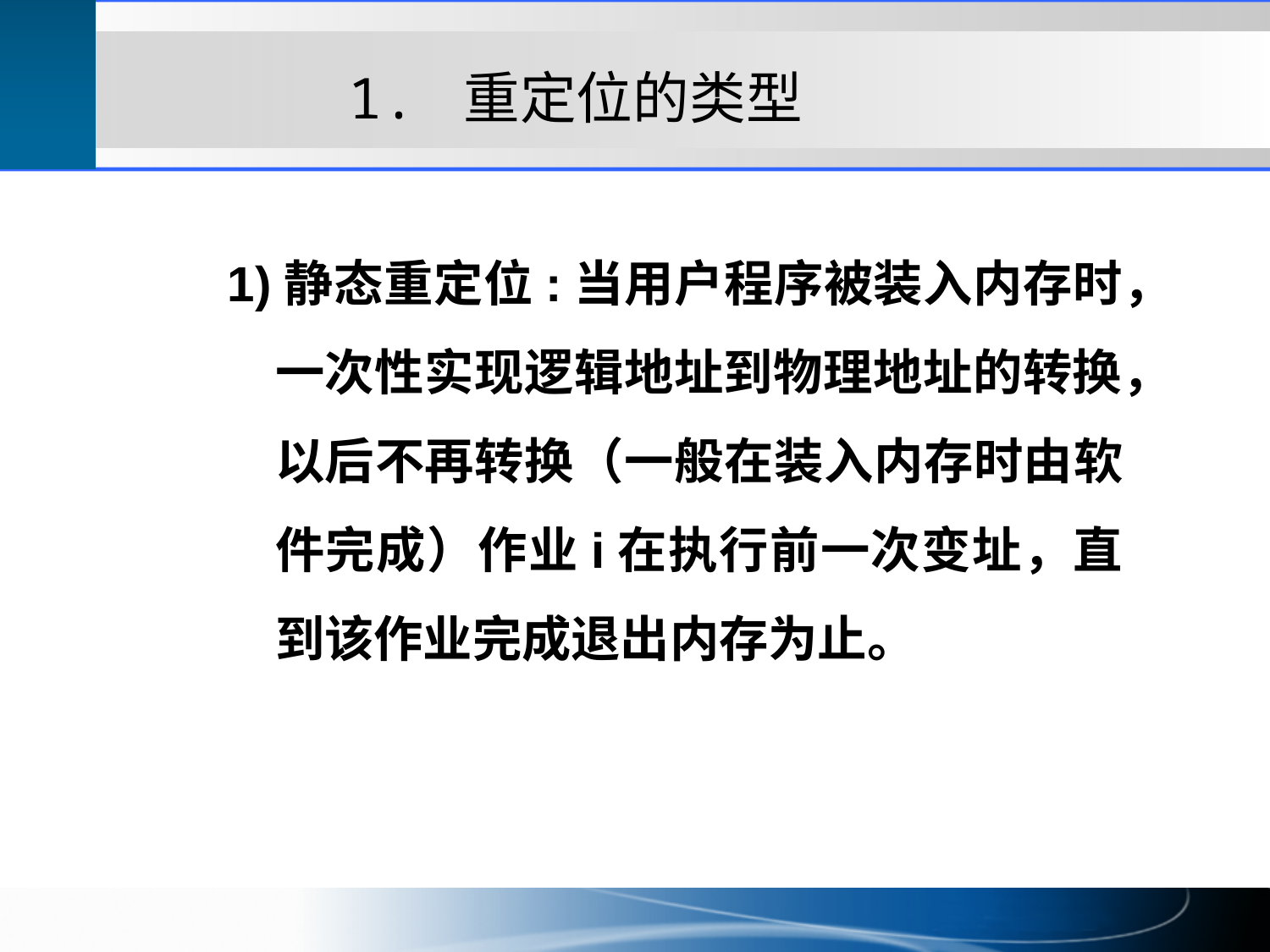

# 1. 重定位的类型
1)静态重定位:当用户程序被装入内存时，一次性实现逻辑地址到物理地址的转换，以后不再转换（一般在装入内存时由软件完成）作业i在执行前一次变址，直到该作业完成退出内存为止。